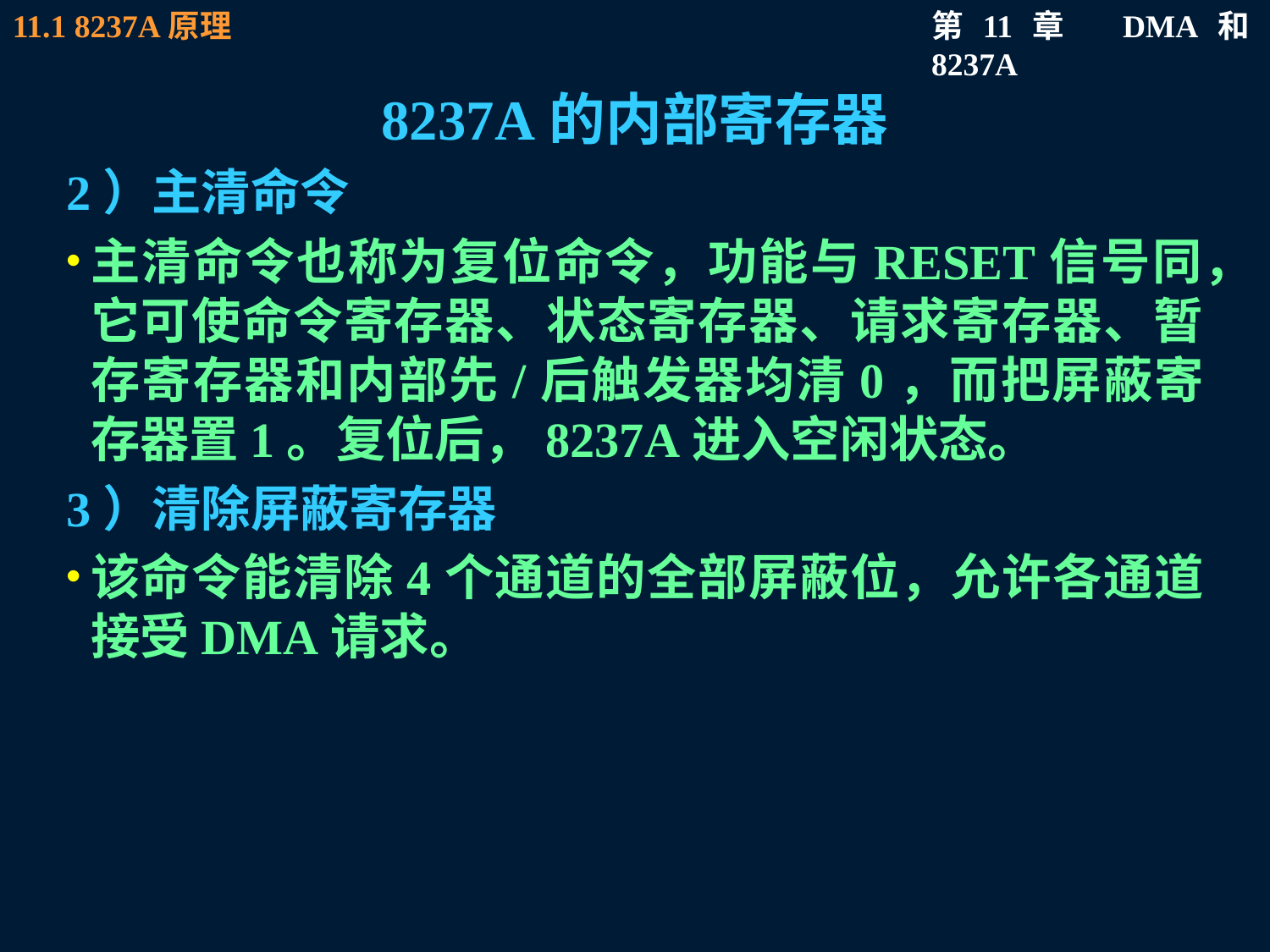

# 8237A的内部寄存器
2）主清命令
主清命令也称为复位命令，功能与RESET信号同，它可使命令寄存器、状态寄存器、请求寄存器、暂存寄存器和内部先/后触发器均清0，而把屏蔽寄存器置1。复位后，8237A进入空闲状态。
3）清除屏蔽寄存器
该命令能清除4个通道的全部屏蔽位，允许各通道接受DMA请求。